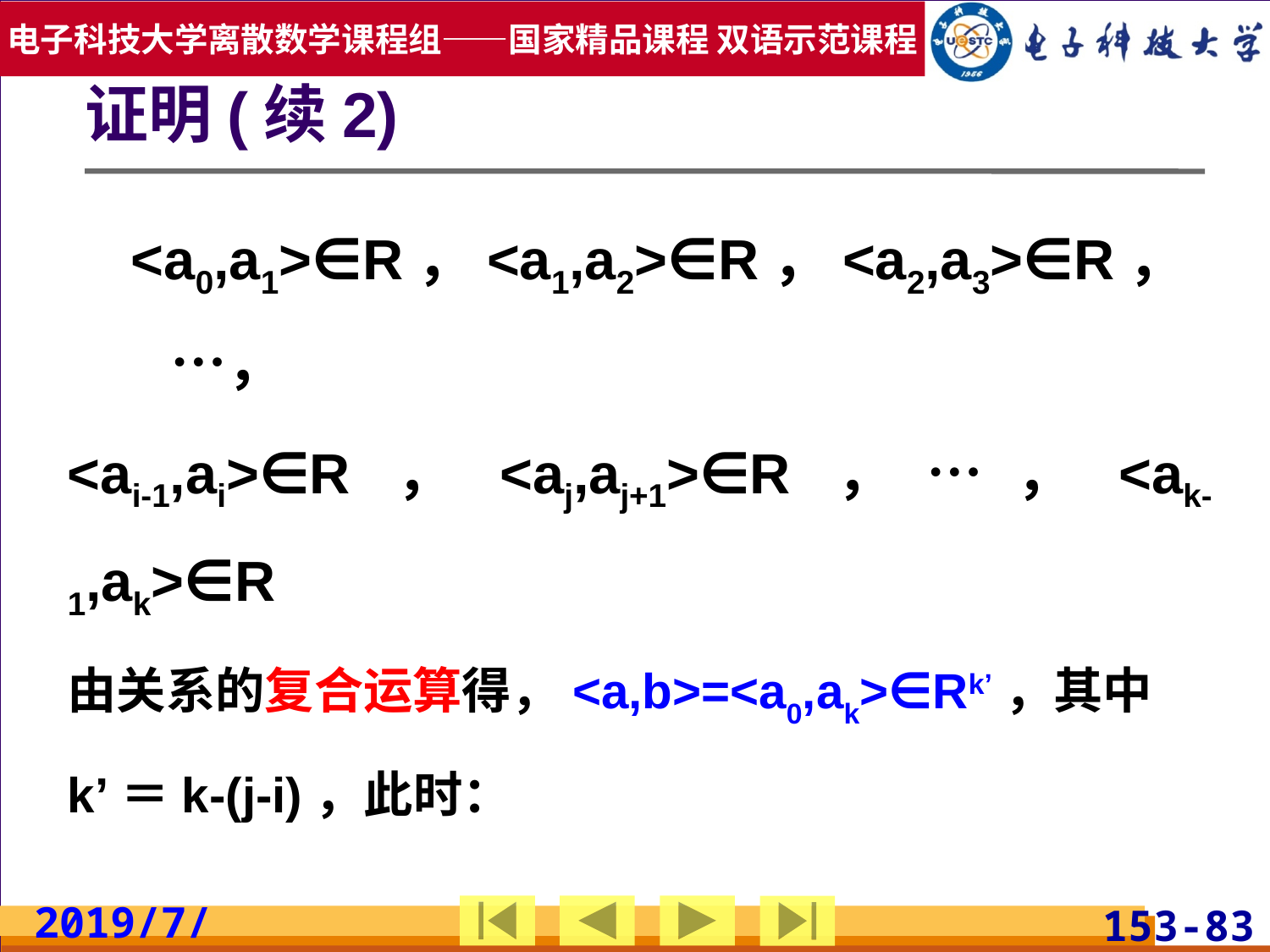

# 证明(续2)
<a0,a1>∈R，<a1,a2>∈R，<a2,a3>∈R，…，
<ai-1,ai>∈R，<aj,aj+1>∈R，…，<ak-1,ak>∈R
由关系的复合运算得，<a,b>=<a0,ak>∈Rk’，其中
k’＝k-(j-i)，此时：
2019/7/3